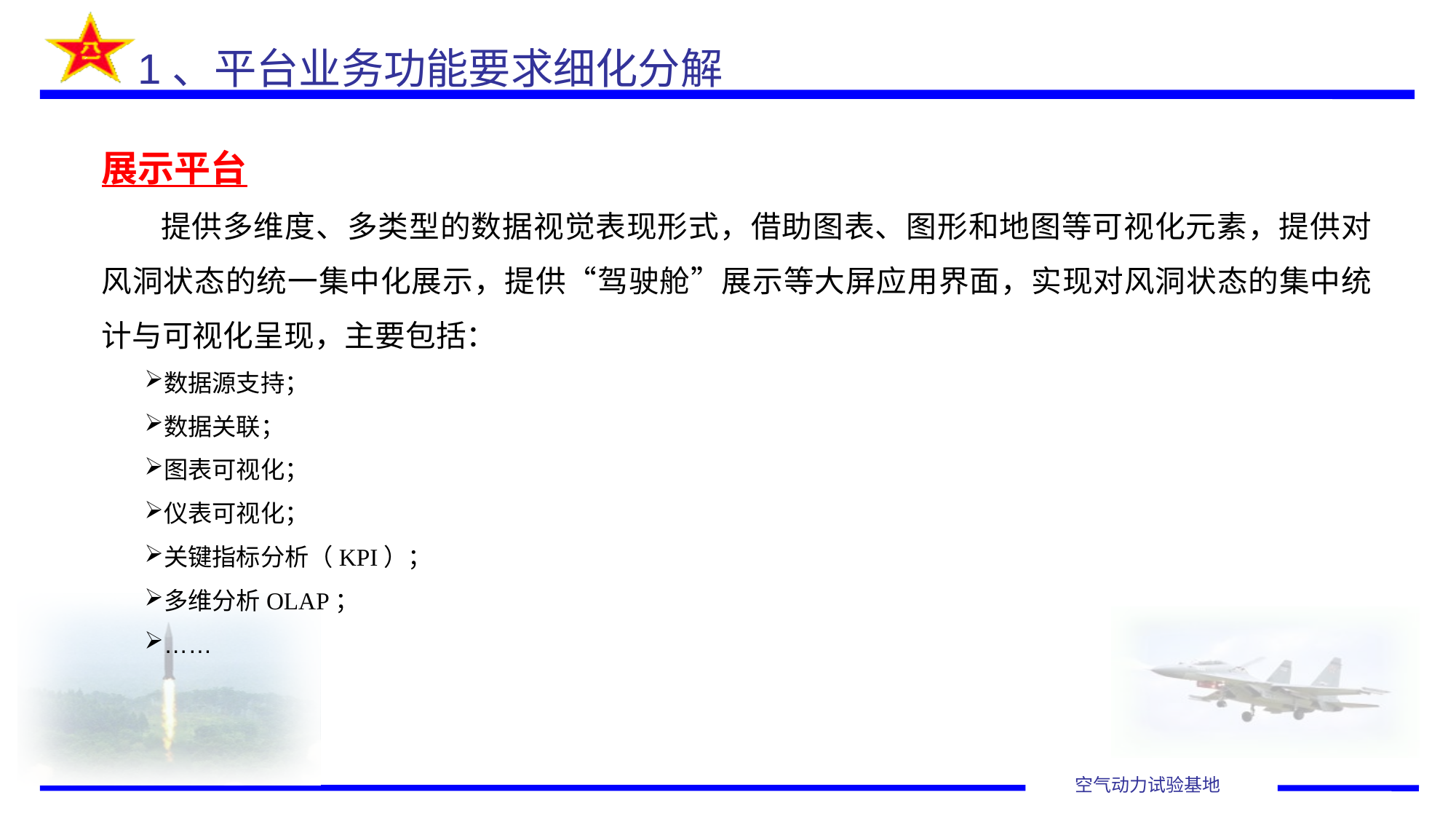

# 1、平台业务功能要求细化分解
展示平台
  提供多维度、多类型的数据视觉表现形式，借助图表、图形和地图等可视化元素，提供对风洞状态的统一集中化展示，提供“驾驶舱”展示等大屏应用界面，实现对风洞状态的集中统计与可视化呈现，主要包括：
数据源支持；
数据关联；
图表可视化；
仪表可视化；
关键指标分析（KPI）；
多维分析OLAP；
……